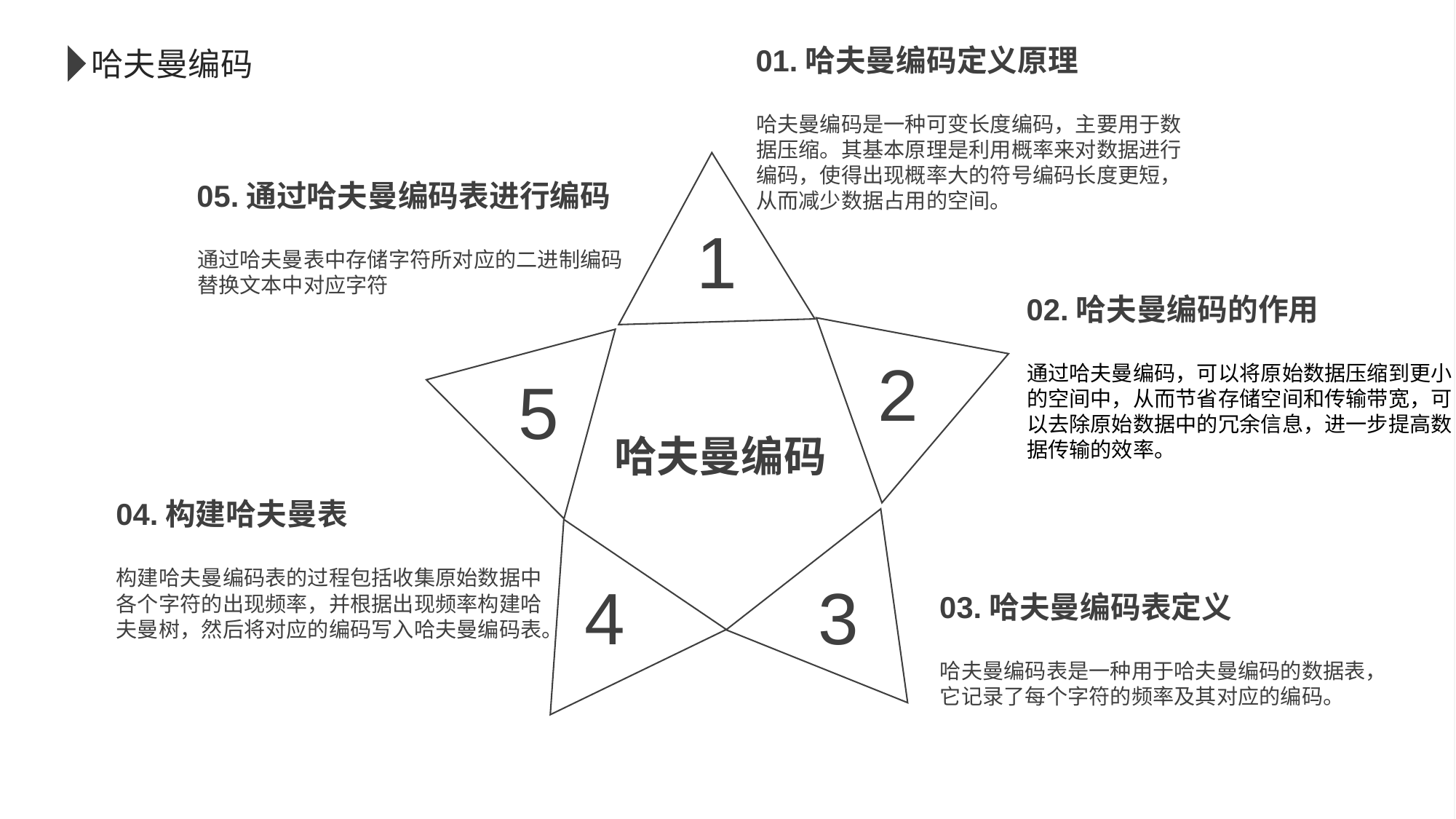

01.哈夫曼编码定义原理
哈夫曼编码是一种可变长度编码，主要用于数据压缩。其基本原理是利用概率来对数据进行编码，使得出现概率大的符号编码长度更短，从而减少数据占用的空间。
哈夫曼编码

1

2
5
哈夫曼编码

4
3
05.通过哈夫曼编码表进行编码
通过哈夫曼表中存储字符所对应的二进制编码替换文本中对应字符
02.哈夫曼编码的作用
通过哈夫曼编码，可以将原始数据压缩到更小的空间中，从而节省存储空间和传输带宽，可以去除原始数据中的冗余信息，进一步提高数据传输的效率。
04.构建哈夫曼表
构建哈夫曼编码表的过程包括收集原始数据中各个字符的出现频率，并根据出现频率构建哈夫曼树，然后将对应的编码写入哈夫曼编码表。
03.哈夫曼编码表定义
哈夫曼编码表是一种用于哈夫曼编码的数据表，它记录了每个字符的频率及其对应的编码。